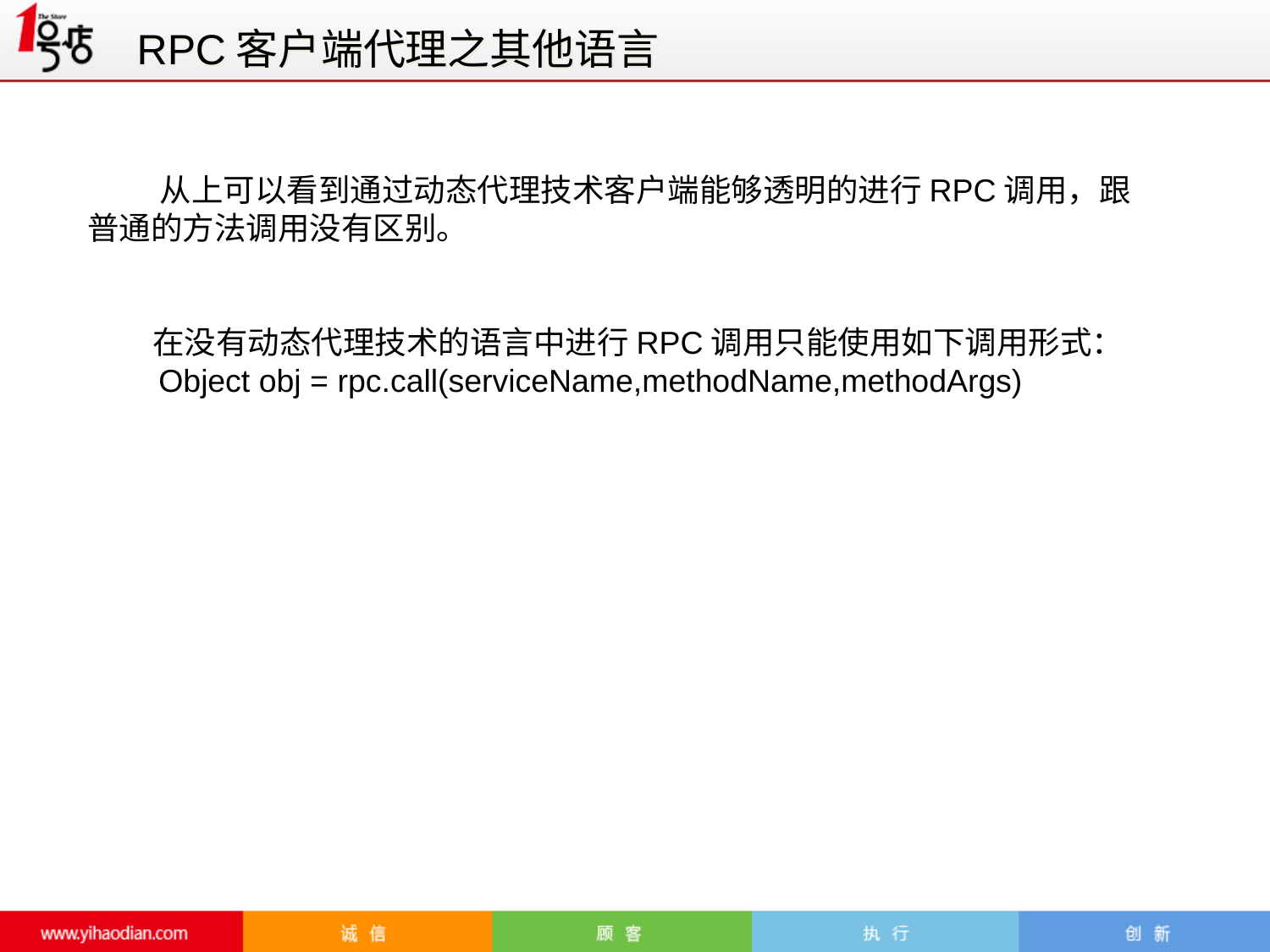

RPC客户端代理之其他语言

         从上可以看到通过动态代理技术客户端能够透明的进行RPC调用，跟普通的方法调用没有区别。

        在没有动态代理技术的语言中进行RPC调用只能使用如下调用形式：
        Object obj = rpc.call(serviceName,methodName,methodArgs)